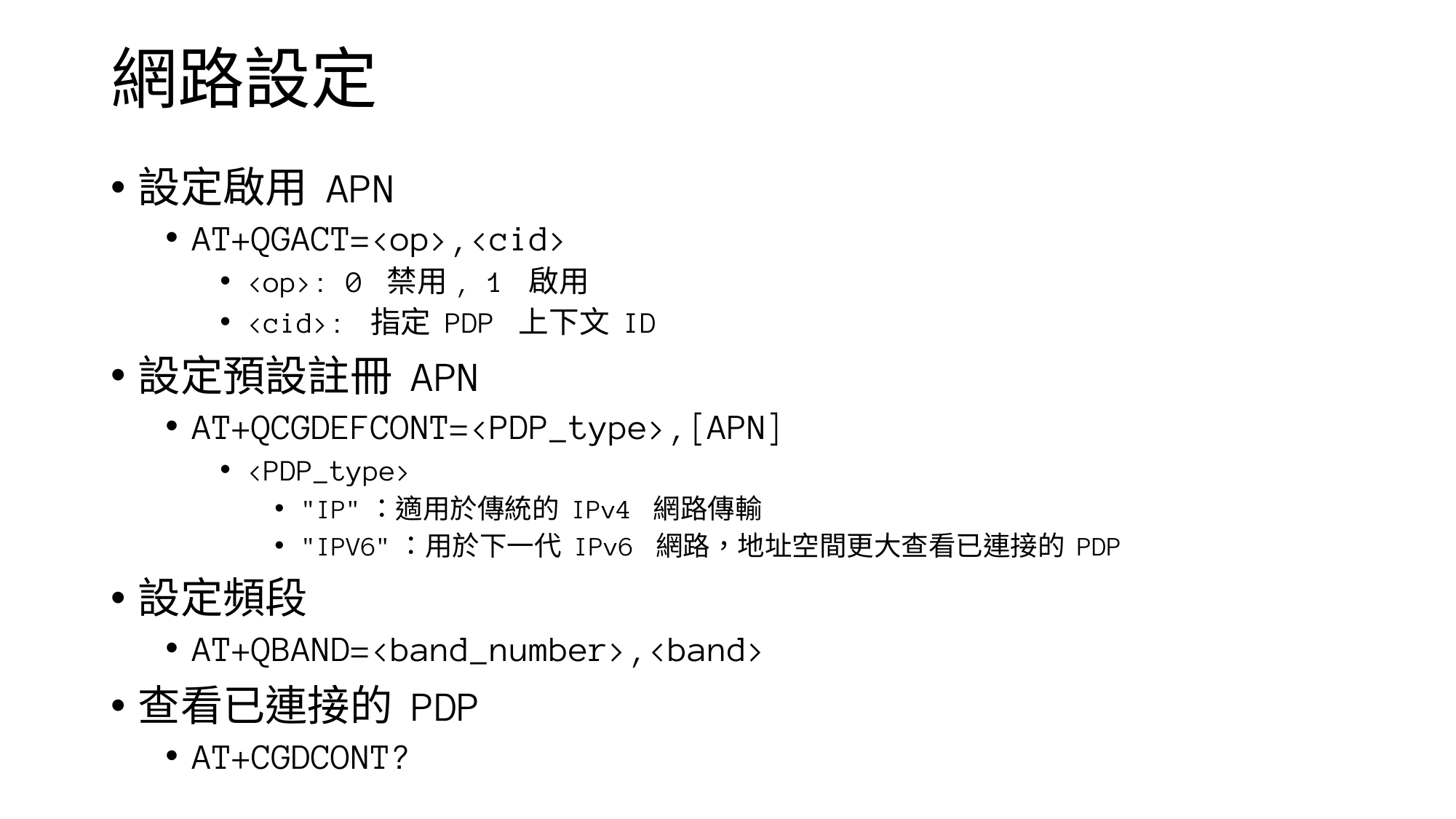

# 網路設定
設定啟用 APN
AT+QGACT=<op>,<cid>
<op>: 0 禁用, 1 啟用
<cid>: 指定 PDP 上下文 ID
設定預設註冊 APN
AT+QCGDEFCONT=<PDP_type>,[APN]
<PDP_type>
"IP"：適用於傳統的 IPv4 網路傳輸
"IPV6"：用於下一代 IPv6 網路，地址空間更大查看已連接的 PDP
設定頻段
AT+QBAND=<band_number>,<band>
查看已連接的 PDP
AT+CGDCONT?